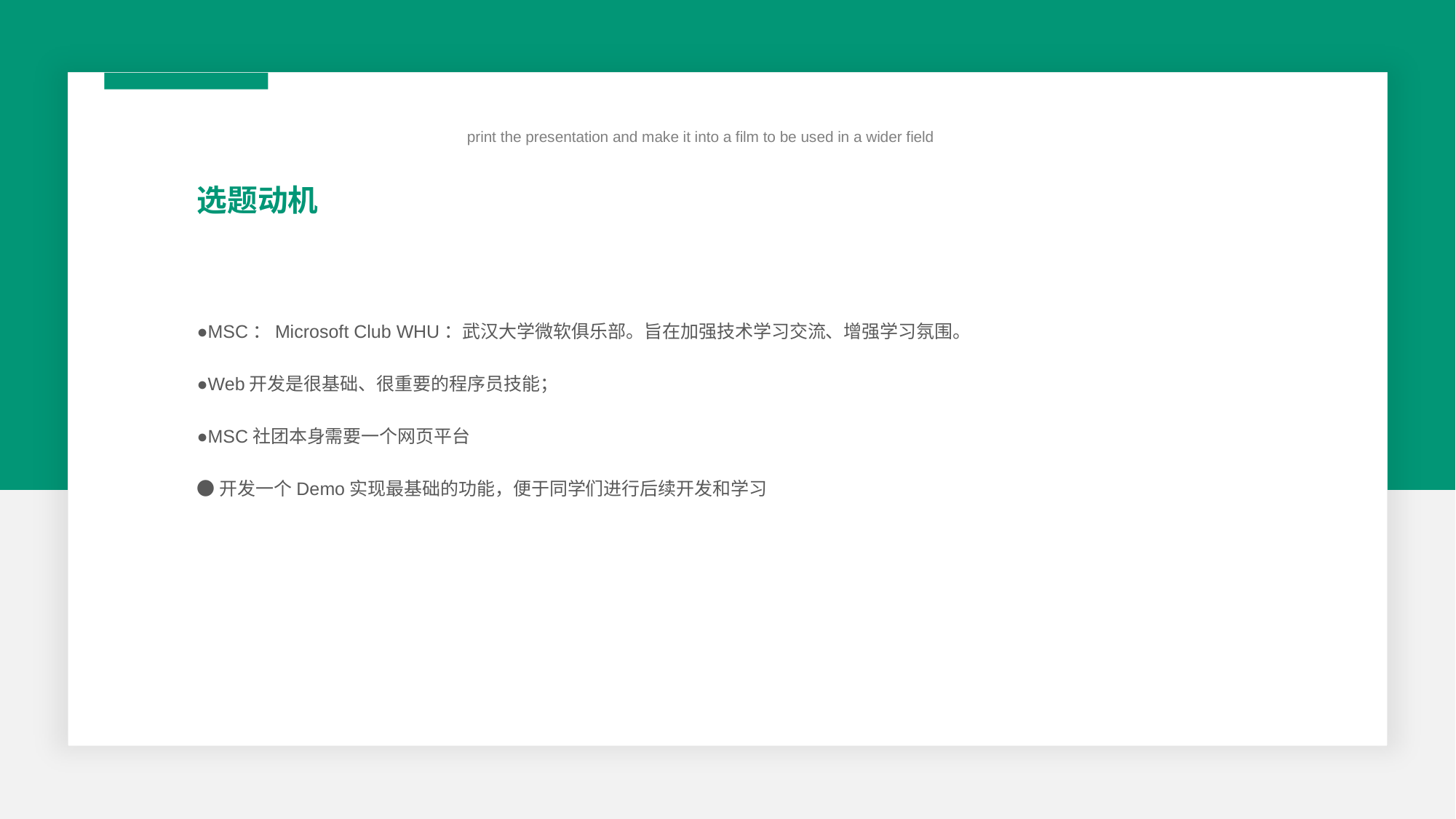

print the presentation and make it into a film to be used in a wider field
选题动机

●MSC：Microsoft Club WHU：武汉大学微软俱乐部。旨在加强技术学习交流、增强学习氛围。

●Web开发是很基础、很重要的程序员技能；

●MSC社团本身需要一个网页平台

●开发一个Demo实现最基础的功能，便于同学们进行后续开发和学习

文字添加
此处
文字添加
此处
文字添加
此处
文字添加
此处